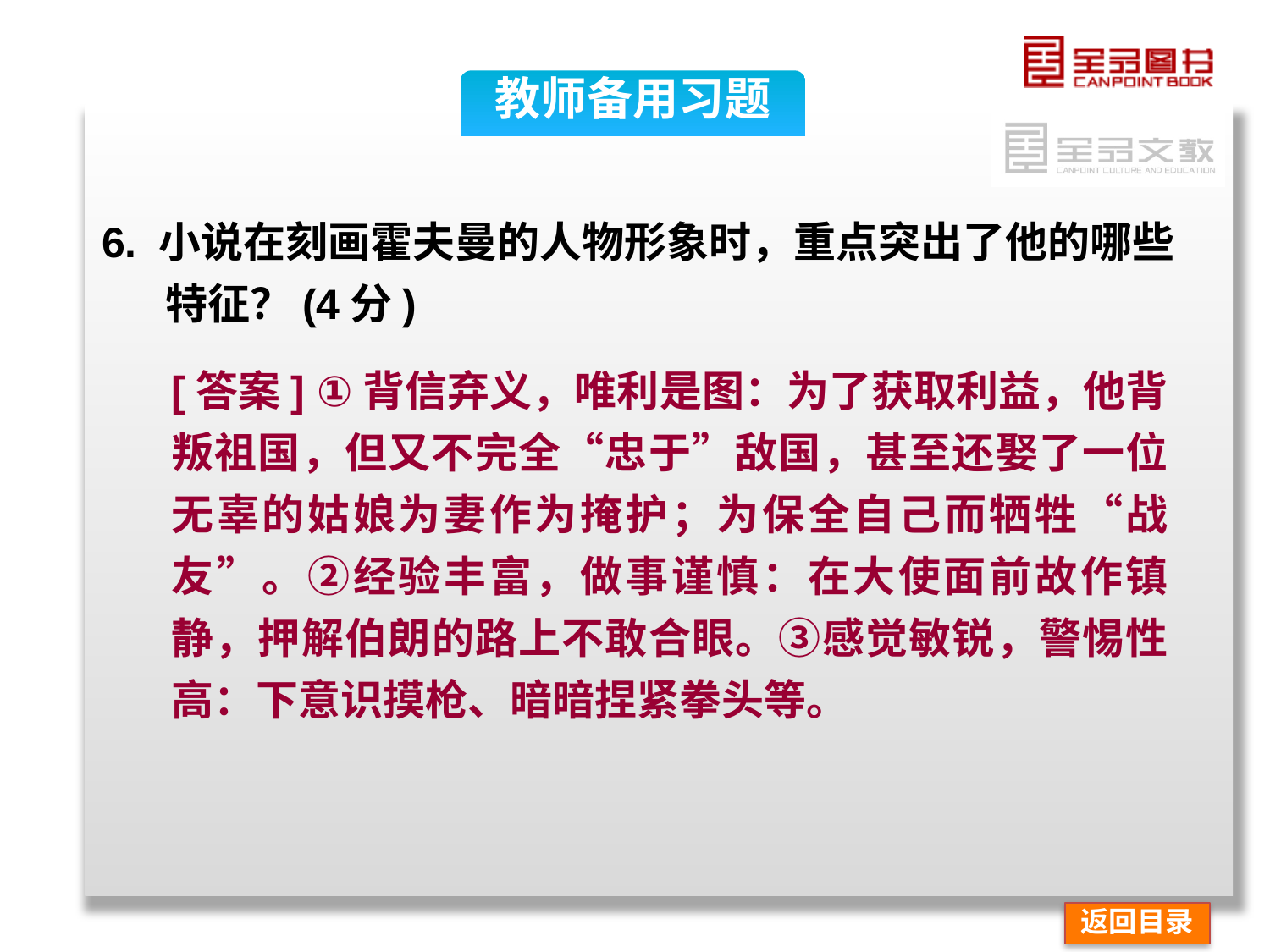

教师备用习题
6. 小说在刻画霍夫曼的人物形象时，重点突出了他的哪些特征？(4分)
[答案] ①背信弃义，唯利是图：为了获取利益，他背叛祖国，但又不完全“忠于”敌国，甚至还娶了一位无辜的姑娘为妻作为掩护；为保全自己而牺牲“战友”。②经验丰富，做事谨慎：在大使面前故作镇静，押解伯朗的路上不敢合眼。③感觉敏锐，警惕性高：下意识摸枪、暗暗捏紧拳头等。
返回目录